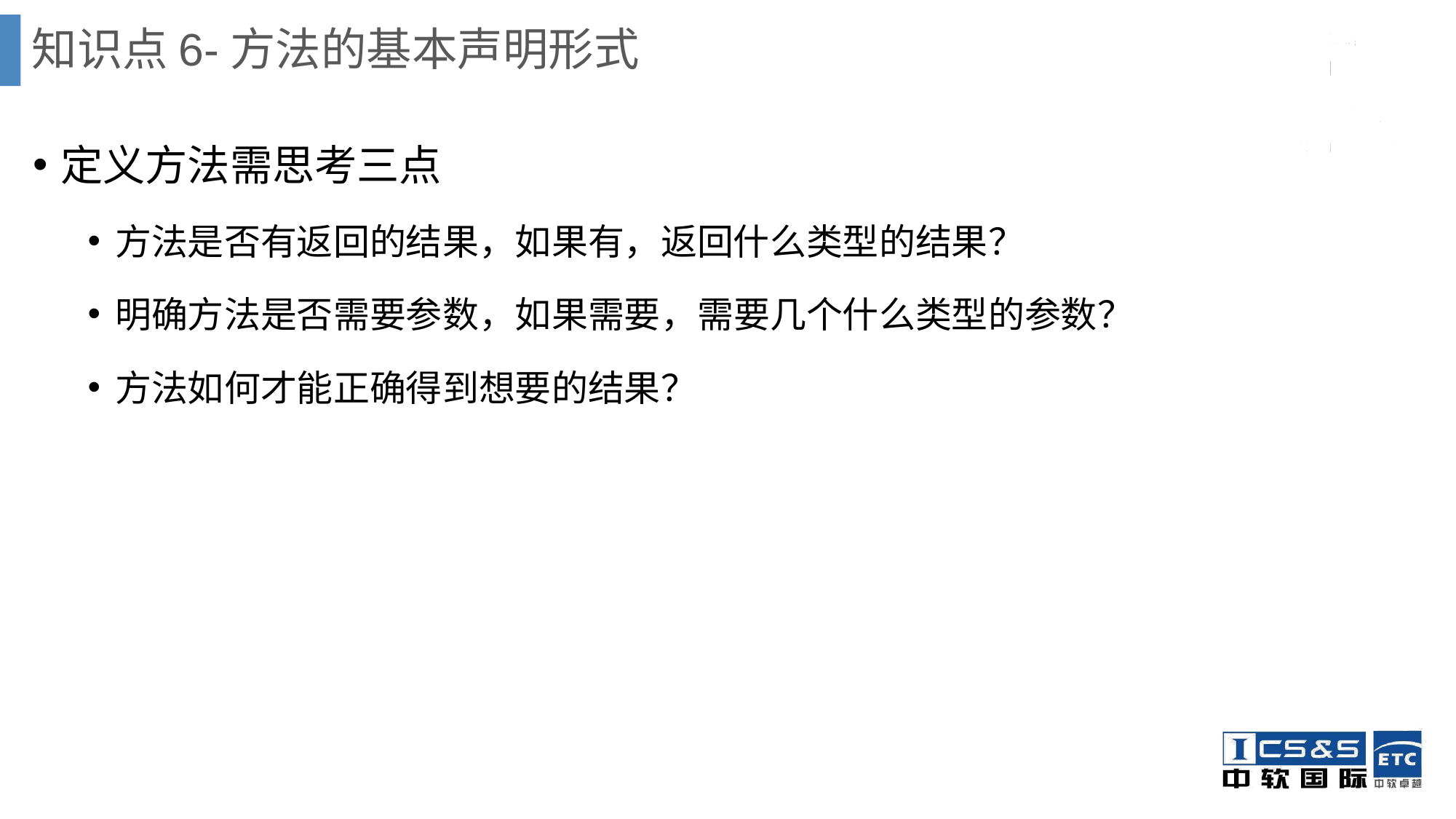

# 知识点6-方法的基本声明形式
定义方法需思考三点
方法是否有返回的结果，如果有，返回什么类型的结果？
明确方法是否需要参数，如果需要，需要几个什么类型的参数？
方法如何才能正确得到想要的结果？